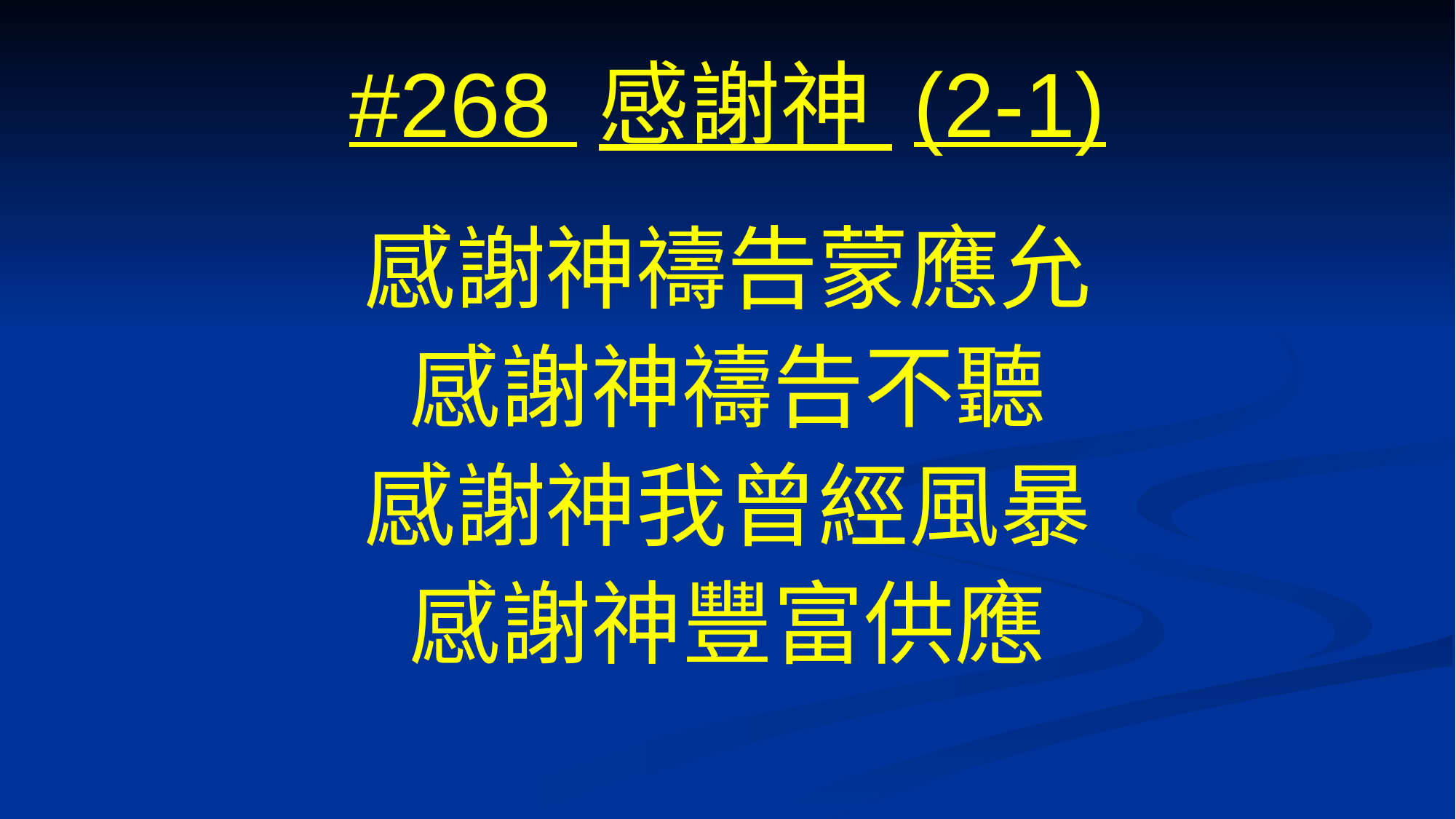

# #268 感謝神 (2-1)
感謝神禱告蒙應允
感謝神禱告不聽
感謝神我曾經風暴
感謝神豐富供應